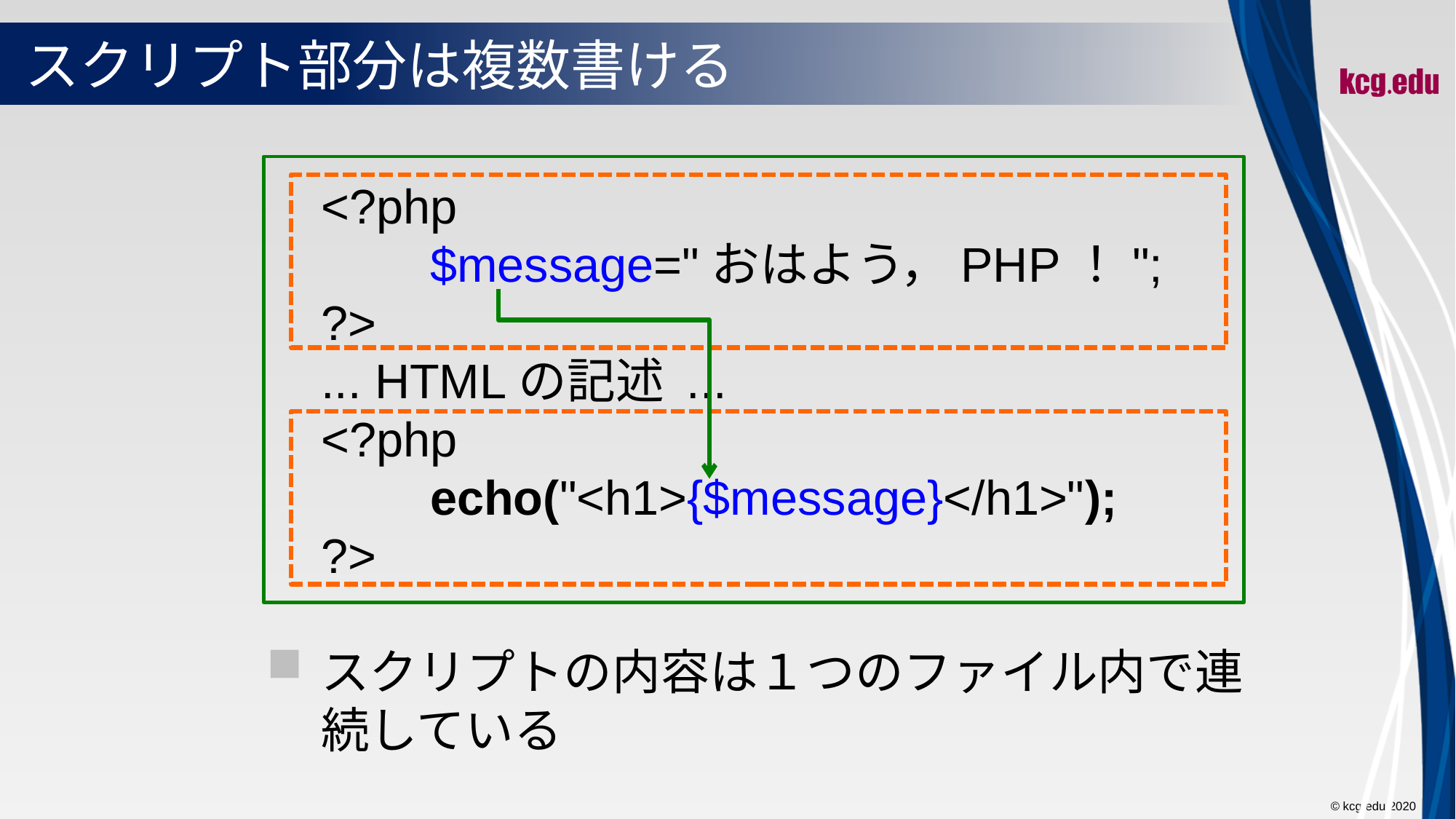

# スクリプト部分は複数書ける

	<?php
		$message="おはよう，PHP！";
	?>
	... HTMLの記述 ...
	<?php
		echo("<h1>{$message}</h1>");
	?>

スクリプトの内容は１つのファイル内で連続している